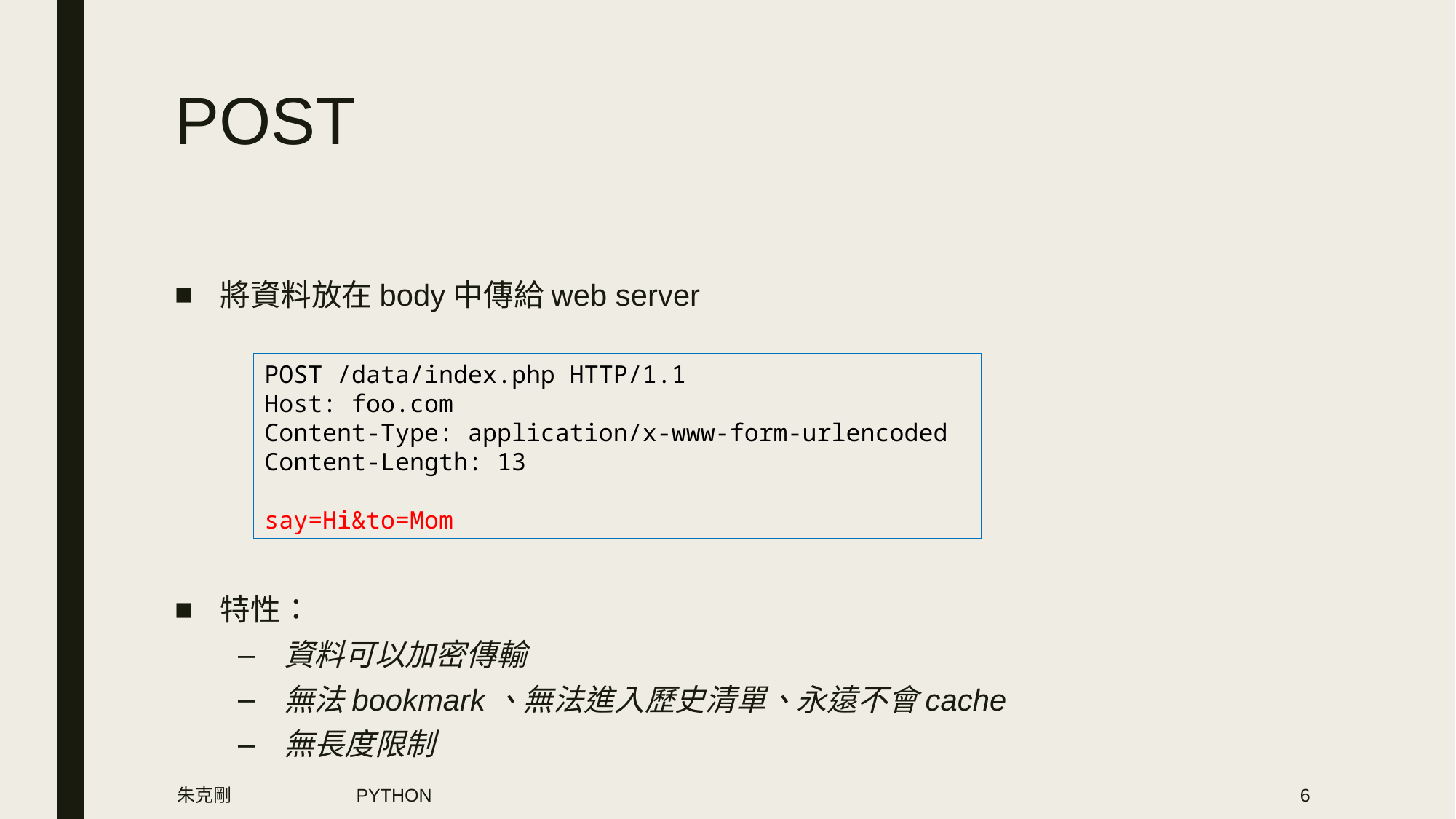

# POST
將資料放在body中傳給web server

特性：
資料可以加密傳輸
無法bookmark、無法進入歷史清單、永遠不會cache
無長度限制

POST /data/index.php HTTP/1.1
Host: foo.com
Content-Type: application/x-www-form-urlencoded
Content-Length: 13

say=Hi&to=Mom
朱克剛
PYTHON
6